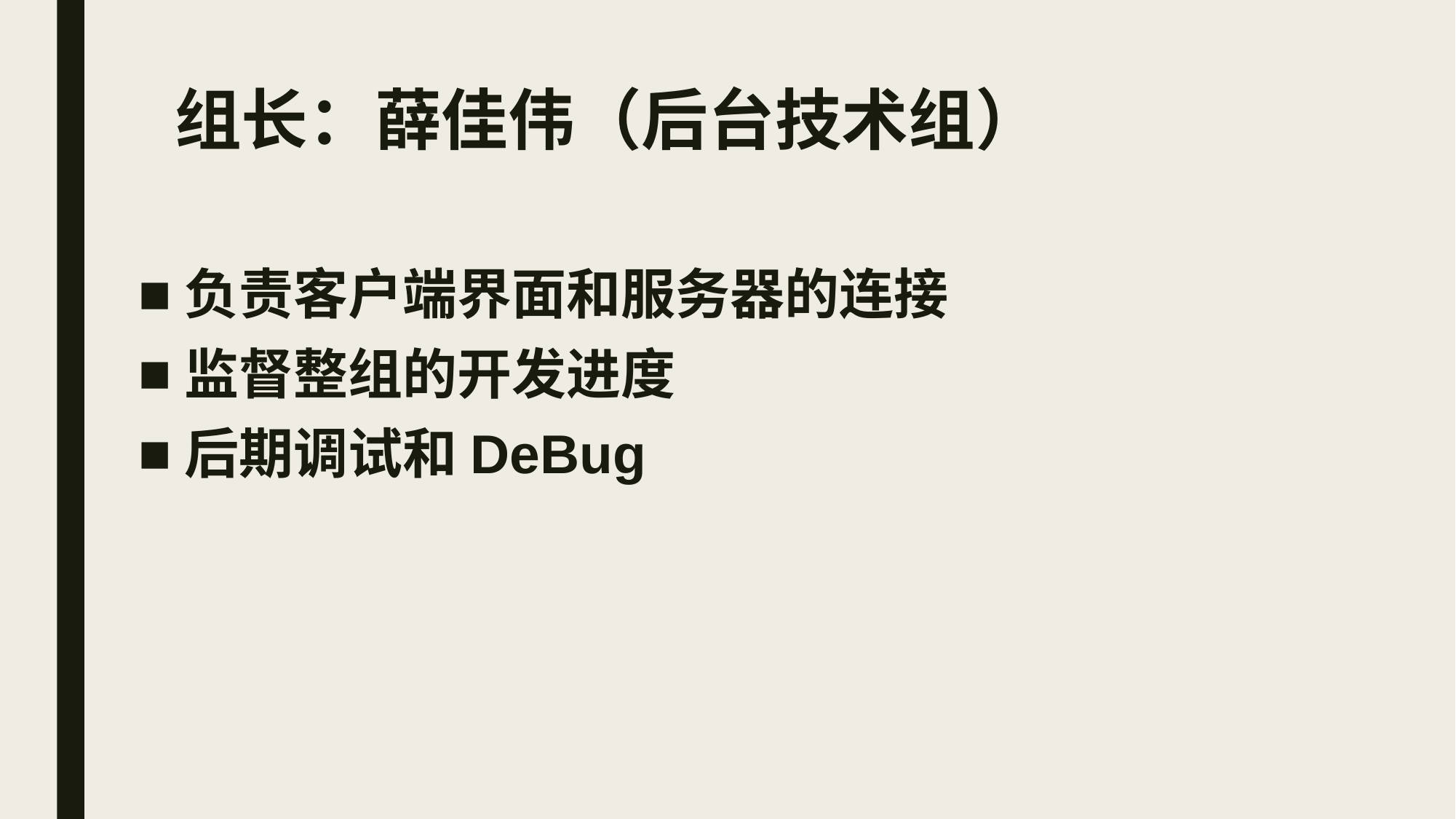

# 组长：薛佳伟（后台技术组）
负责客户端界面和服务器的连接
监督整组的开发进度
后期调试和DeBug